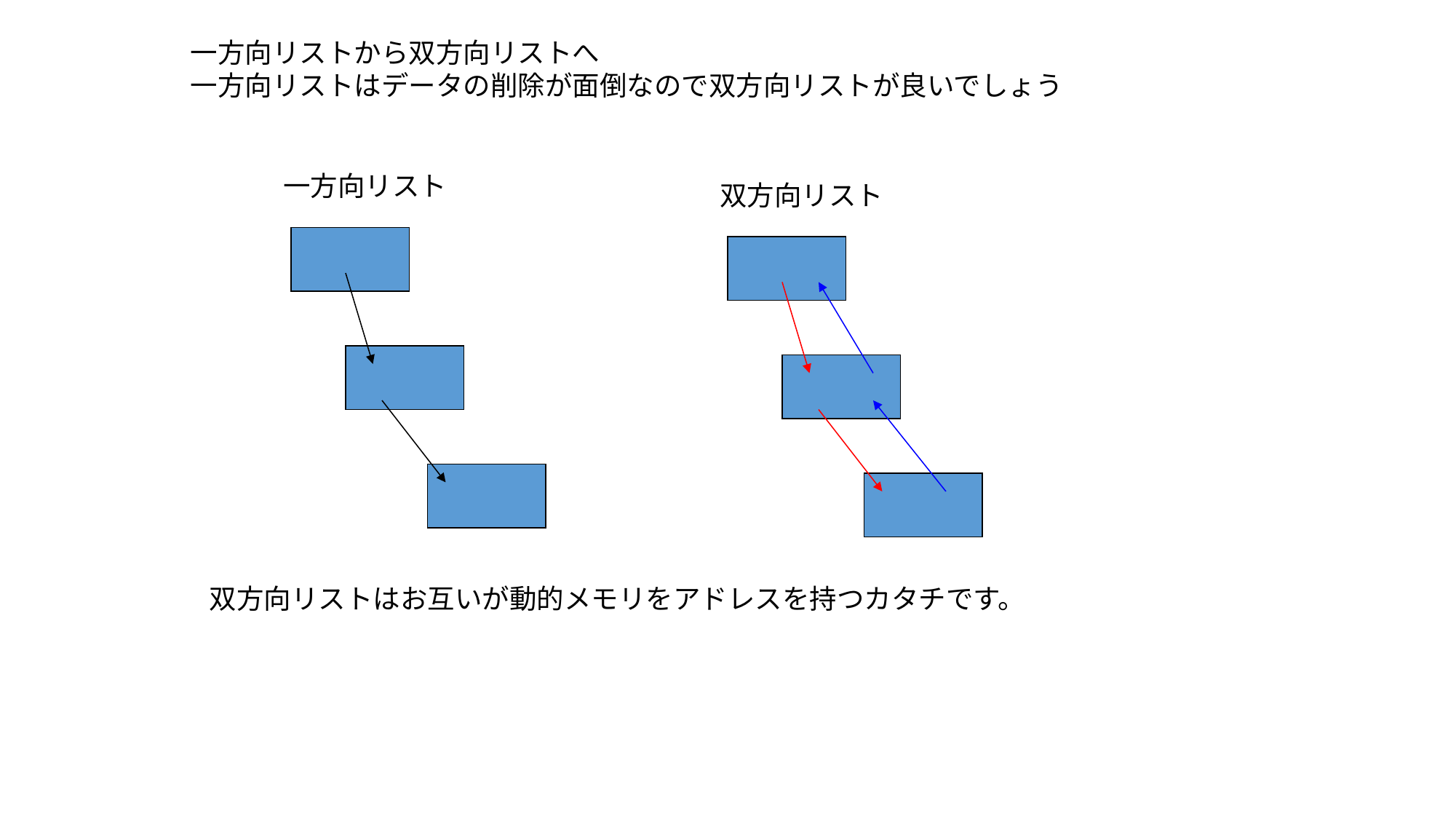

一方向リストから双方向リストへ
一方向リストはデータの削除が面倒なので双方向リストが良いでしょう
一方向リスト
双方向リスト

双方向リストはお互いが動的メモリをアドレスを持つカタチです。